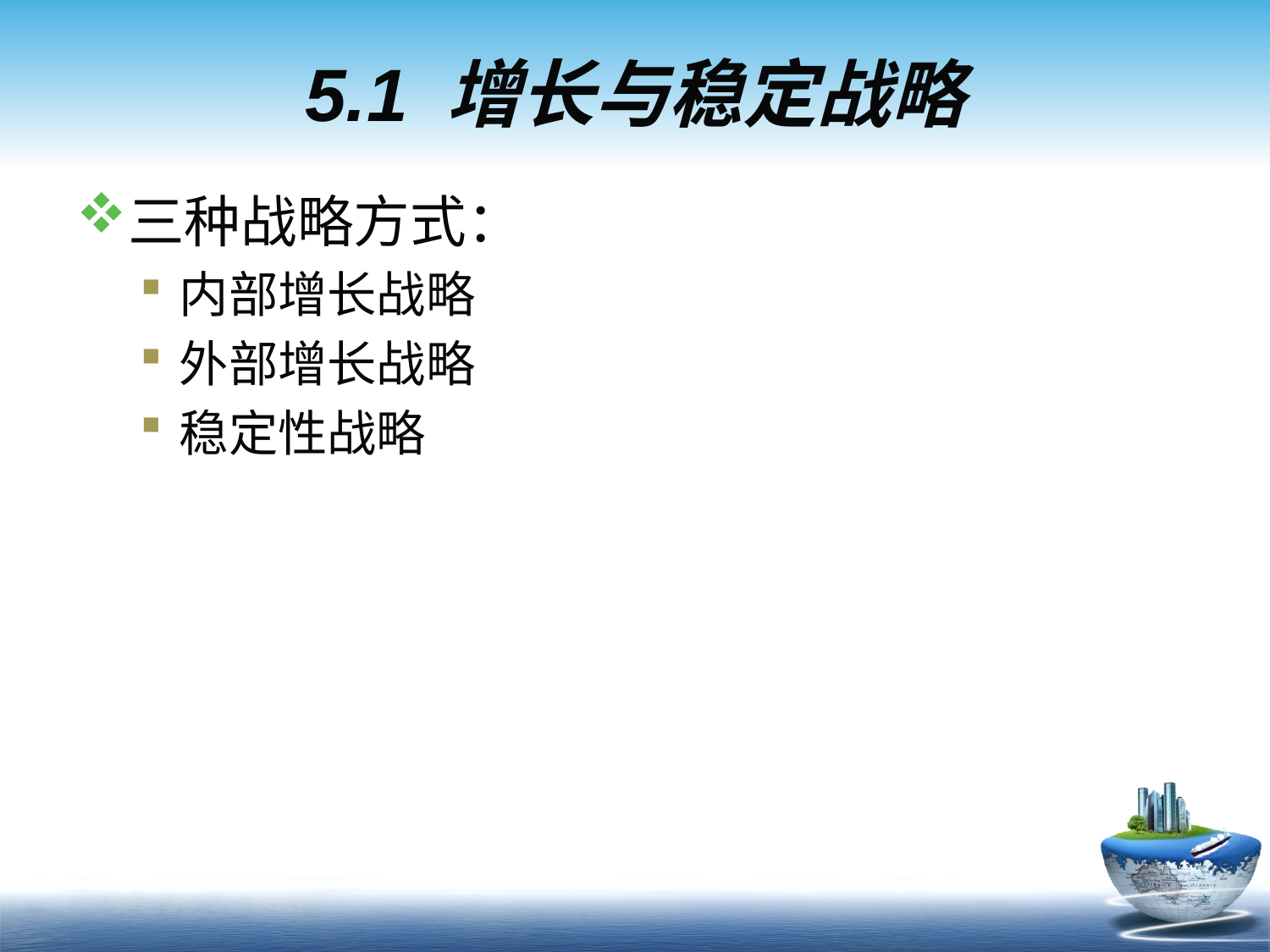

# 5.1 增长与稳定战略
三种战略方式：
内部增长战略
外部增长战略
稳定性战略